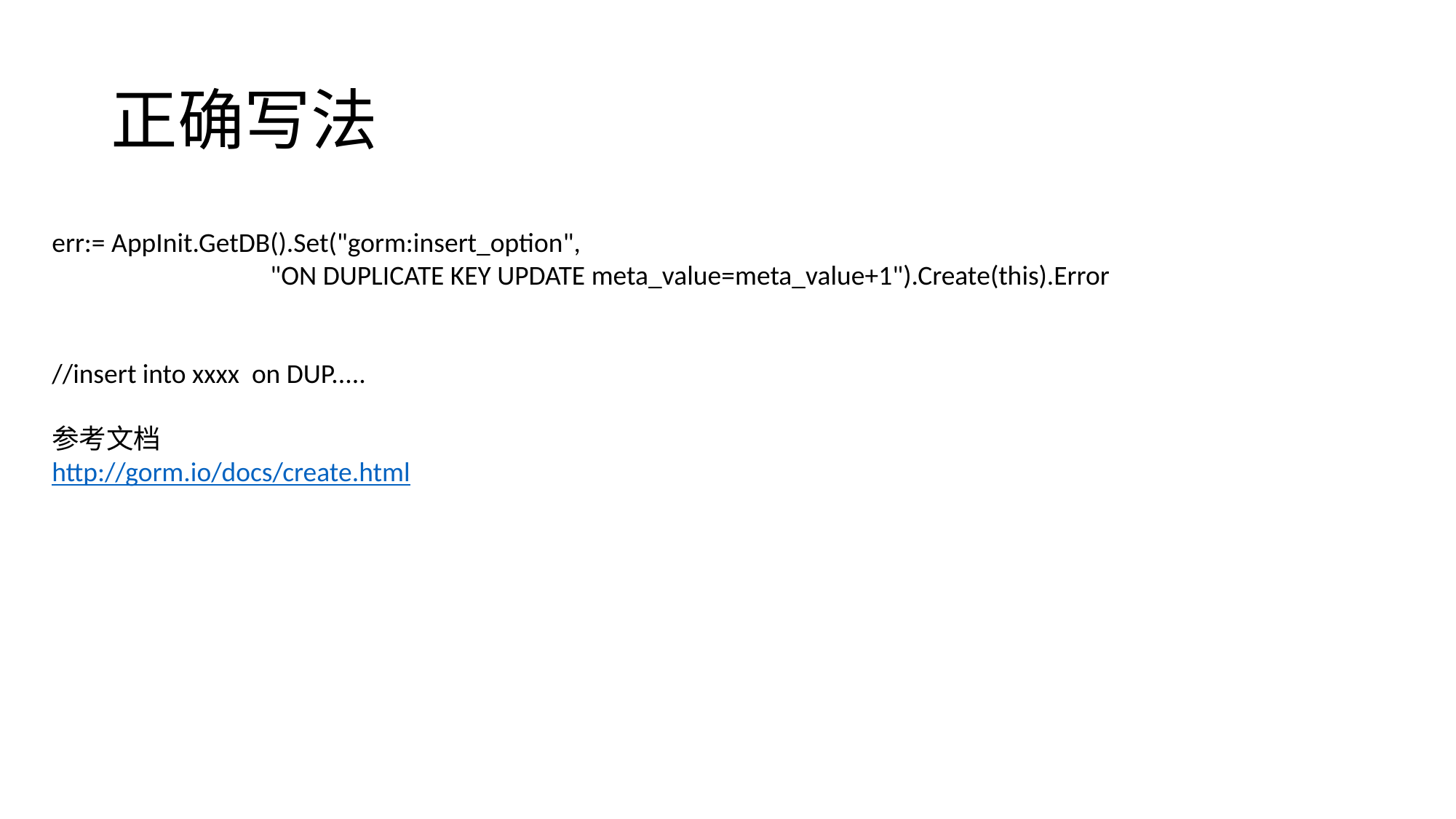

# 正确写法
err:= AppInit.GetDB().Set("gorm:insert_option",
		"ON DUPLICATE KEY UPDATE meta_value=meta_value+1").Create(this).Error

//insert into xxxx  on DUP.....

参考文档
http://gorm.io/docs/create.html